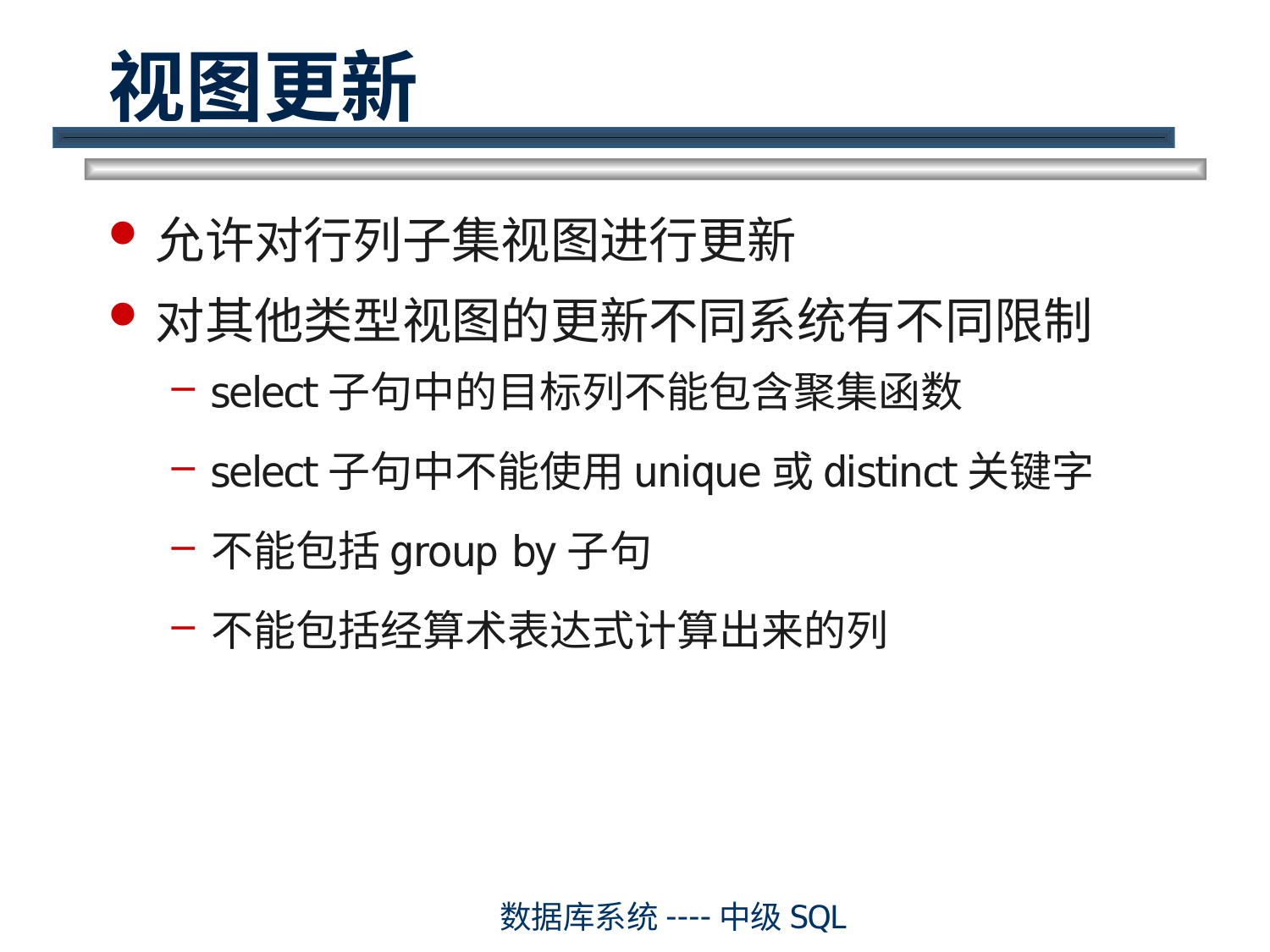

# 视图更新
允许对行列子集视图进行更新
对其他类型视图的更新不同系统有不同限制
select子句中的目标列不能包含聚集函数
select子句中不能使用unique或distinct关键字
不能包括group by子句
不能包括经算术表达式计算出来的列

数据库系统----中级SQL